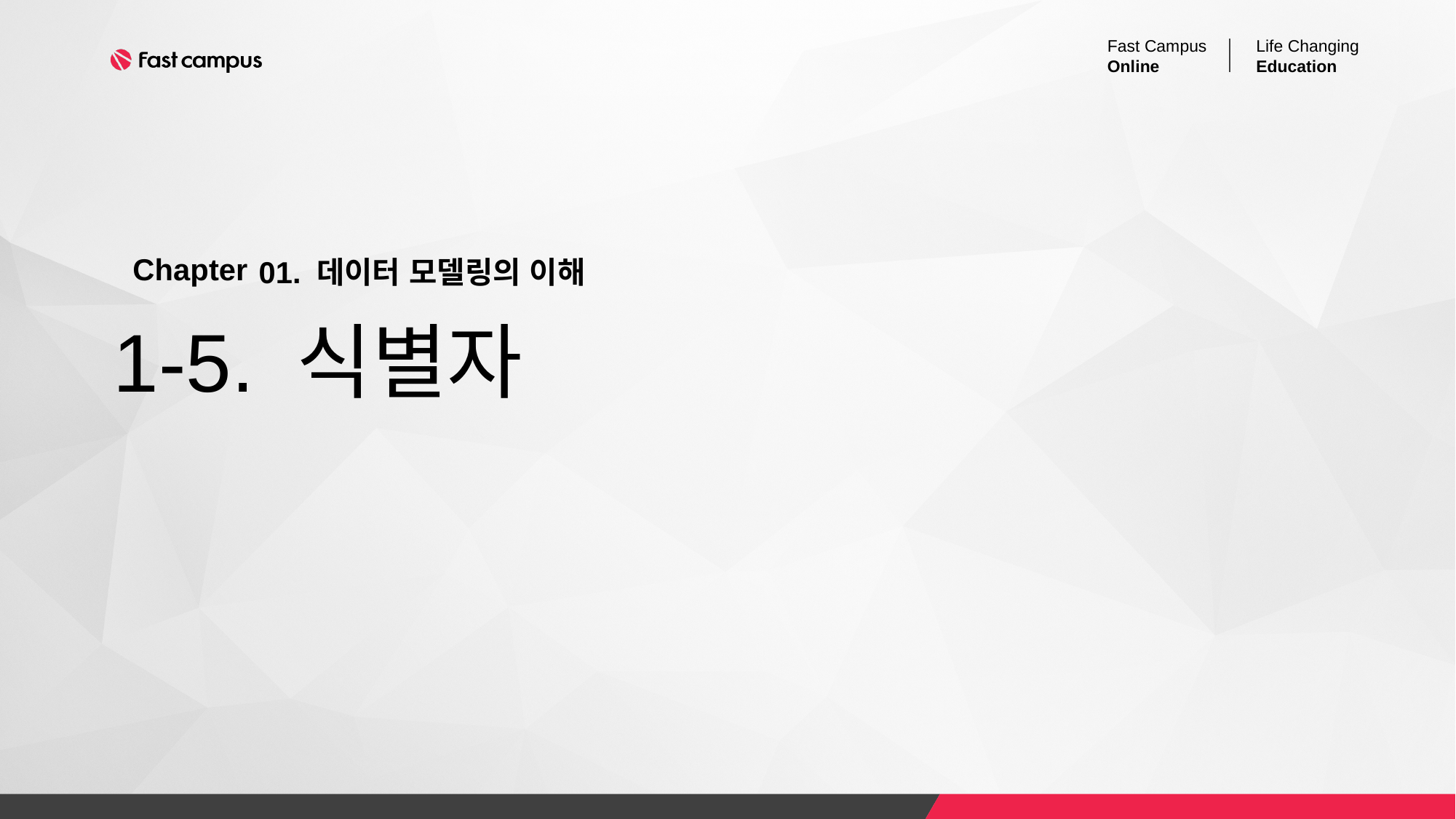

01. 데이터 모델링의 이해
# 1-5. 식별자